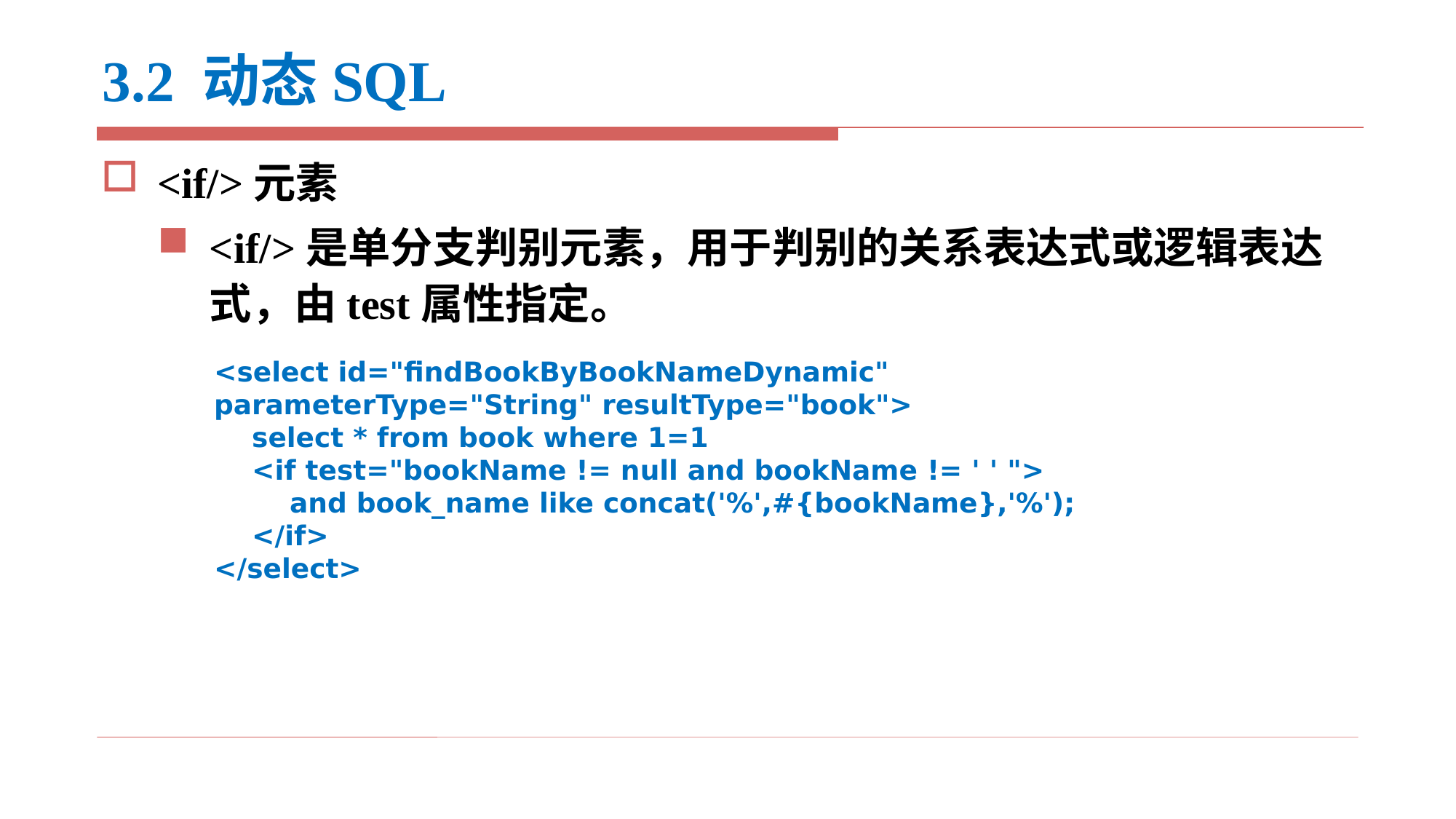

# 3.2 动态SQL
<if/>元素
<if/>是单分支判别元素，用于判别的关系表达式或逻辑表达式，由test属性指定。
<select id="findBookByBookNameDynamic" parameterType="String" resultType="book">
    select * from book where 1=1
    <if test="bookName != null and bookName != ' ' ">
        and book_name like concat('%',#{bookName},'%');
    </if>
</select>
23